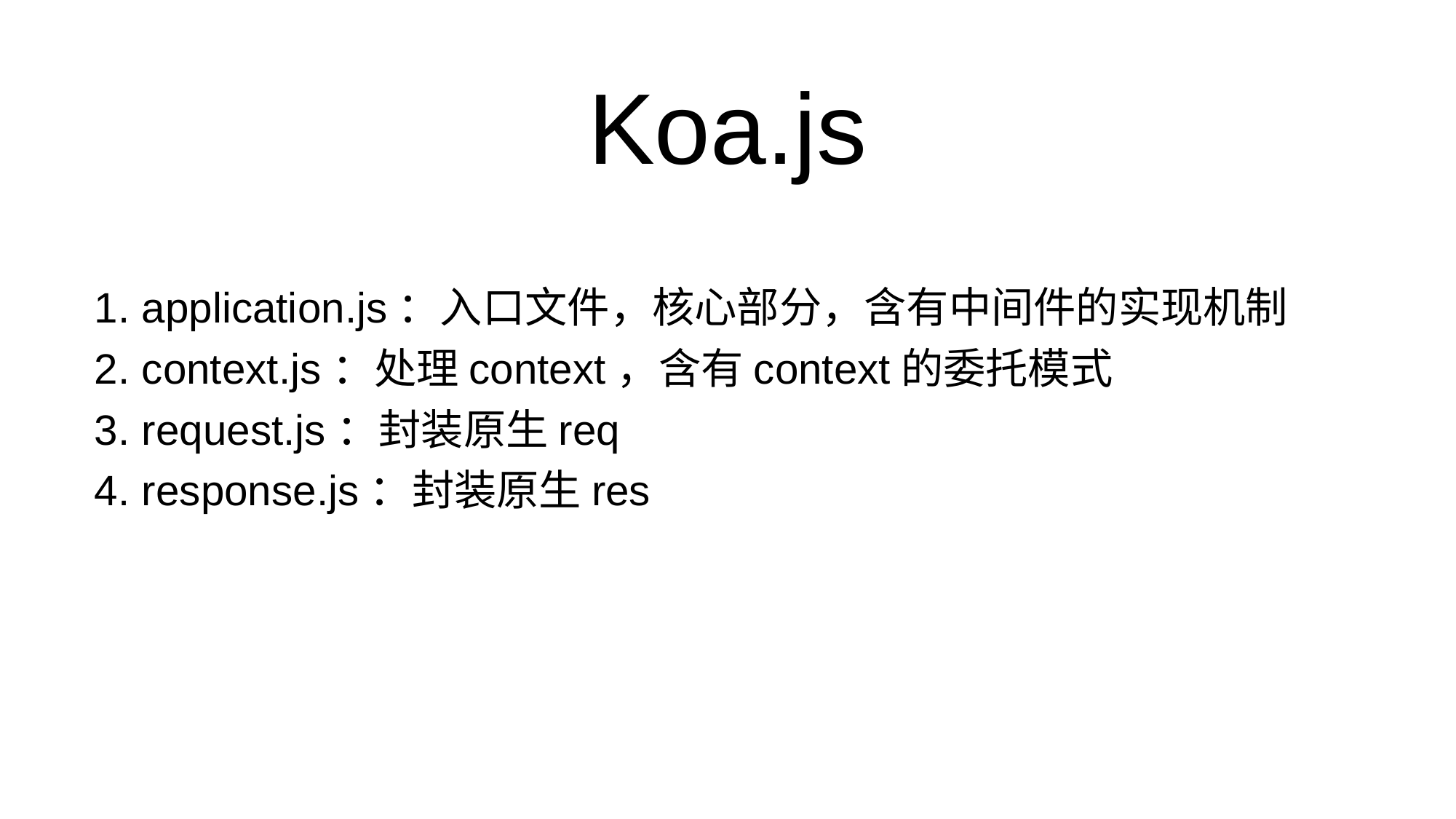

# Koa.js
1. application.js：入口文件，核心部分，含有中间件的实现机制
2. context.js：处理context，含有context的委托模式
3. request.js：封装原生req
4. response.js：封装原生res